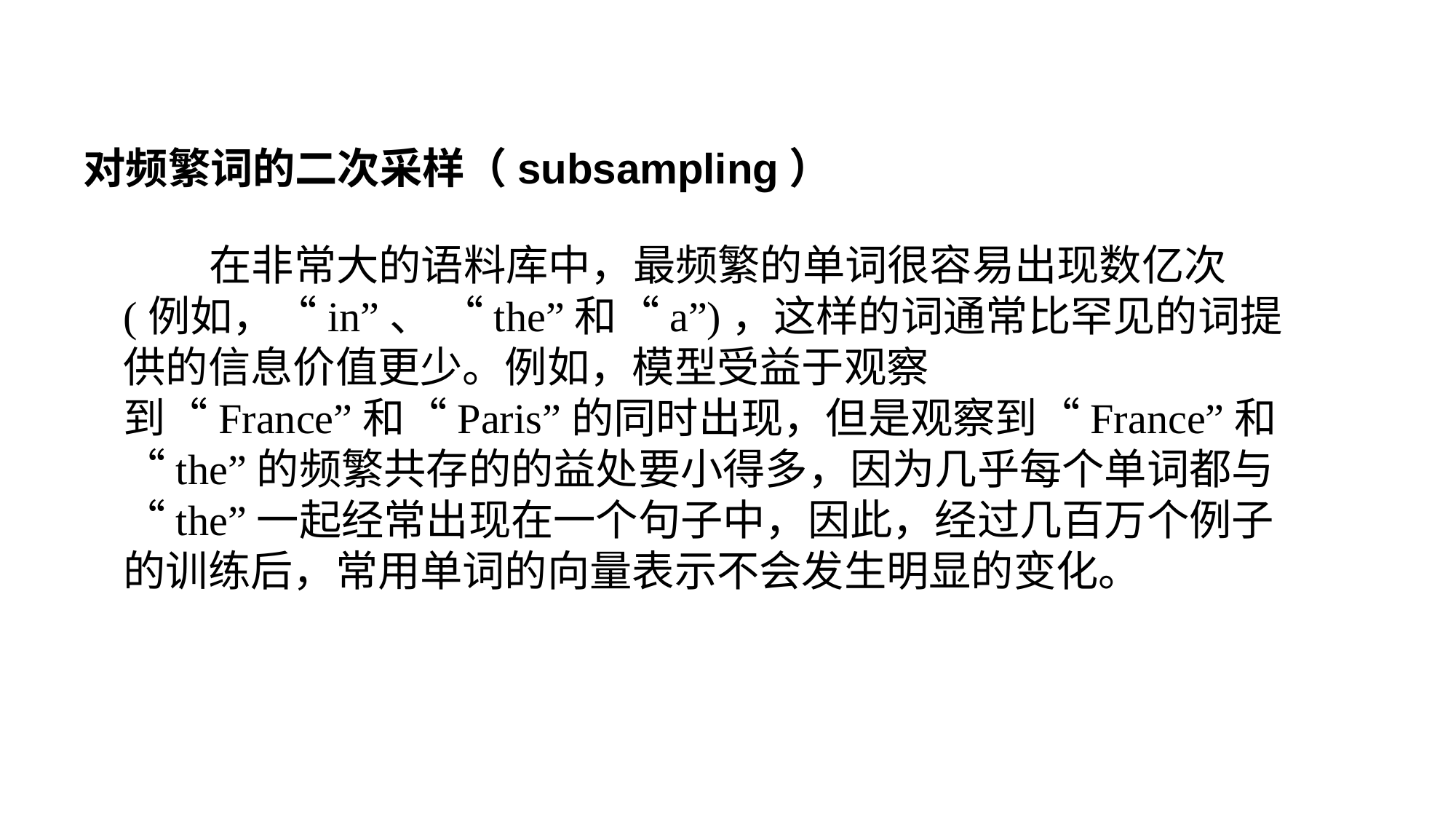

对频繁词的二次采样（subsampling）
        在非常大的语料库中，最频繁的单词很容易出现数亿次(例如，“in”、 “the”和“a”)，这样的词通常比罕见的词提供的信息价值更少。例如，模型受益于观察到“France”和“Paris”的同时出现，但是观察到“France”和“the”的频繁共存的的益处要小得多，因为几乎每个单词都与“the”一起经常出现在一个句子中，因此，经过几百万个例子的训练后，常用单词的向量表示不会发生明显的变化。